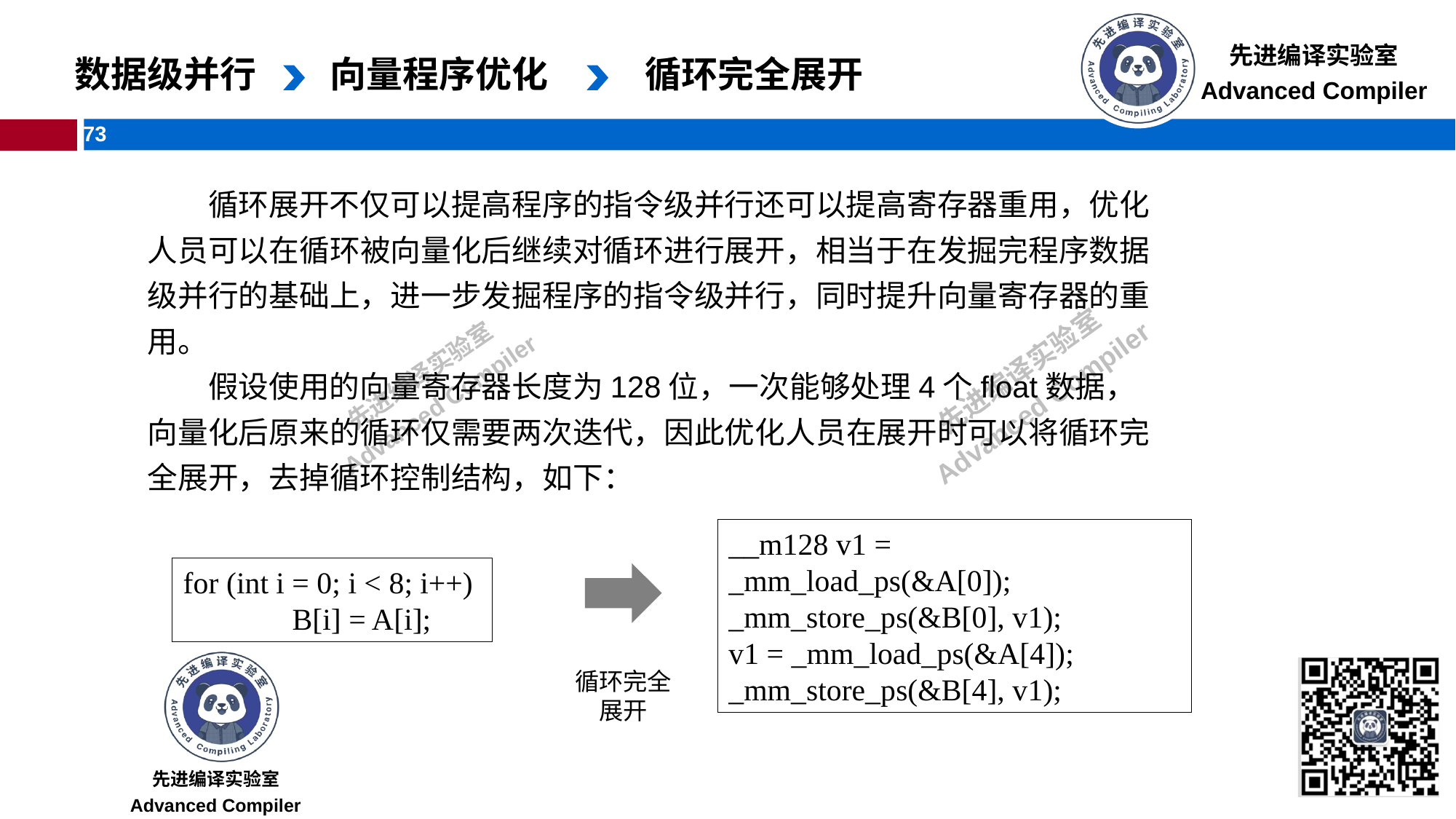

数据级并行
向量程序优化
循环完全展开

循环展开不仅可以提高程序的指令级并行还可以提高寄存器重用，优化人员可以在循环被向量化后继续对循环进行展开，相当于在发掘完程序数据级并行的基础上，进一步发掘程序的指令级并行，同时提升向量寄存器的重用。
假设使用的向量寄存器长度为128位，一次能够处理4个float数据，向量化后原来的循环仅需要两次迭代，因此优化人员在展开时可以将循环完全展开，去掉循环控制结构，如下：
__m128 v1 = _mm_load_ps(&A[0]);
_mm_store_ps(&B[0], v1);
v1 = _mm_load_ps(&A[4]);
_mm_store_ps(&B[4], v1);
for (int i = 0; i < 8; i++)
	B[i] = A[i];

循环完全展开